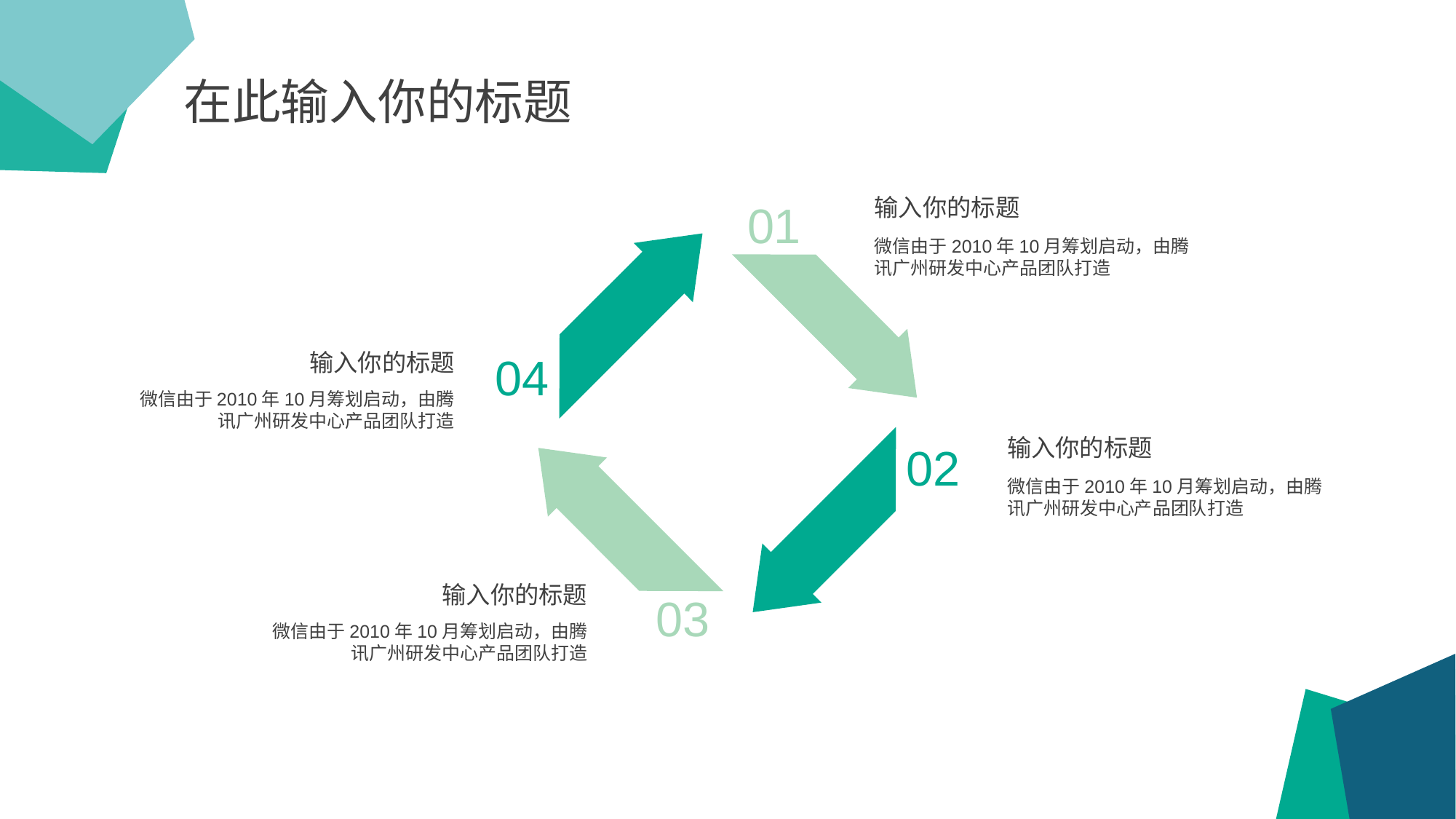

在此输入你的标题
输入你的标题
01
微信由于2010年10月筹划启动，由腾讯广州研发中心产品团队打造

输入你的标题
04
微信由于2010年10月筹划启动，由腾讯广州研发中心产品团队打造
输入你的标题
02
微信由于2010年10月筹划启动，由腾讯广州研发中心产品团队打造

输入你的标题
03
微信由于2010年10月筹划启动，由腾讯广州研发中心产品团队打造